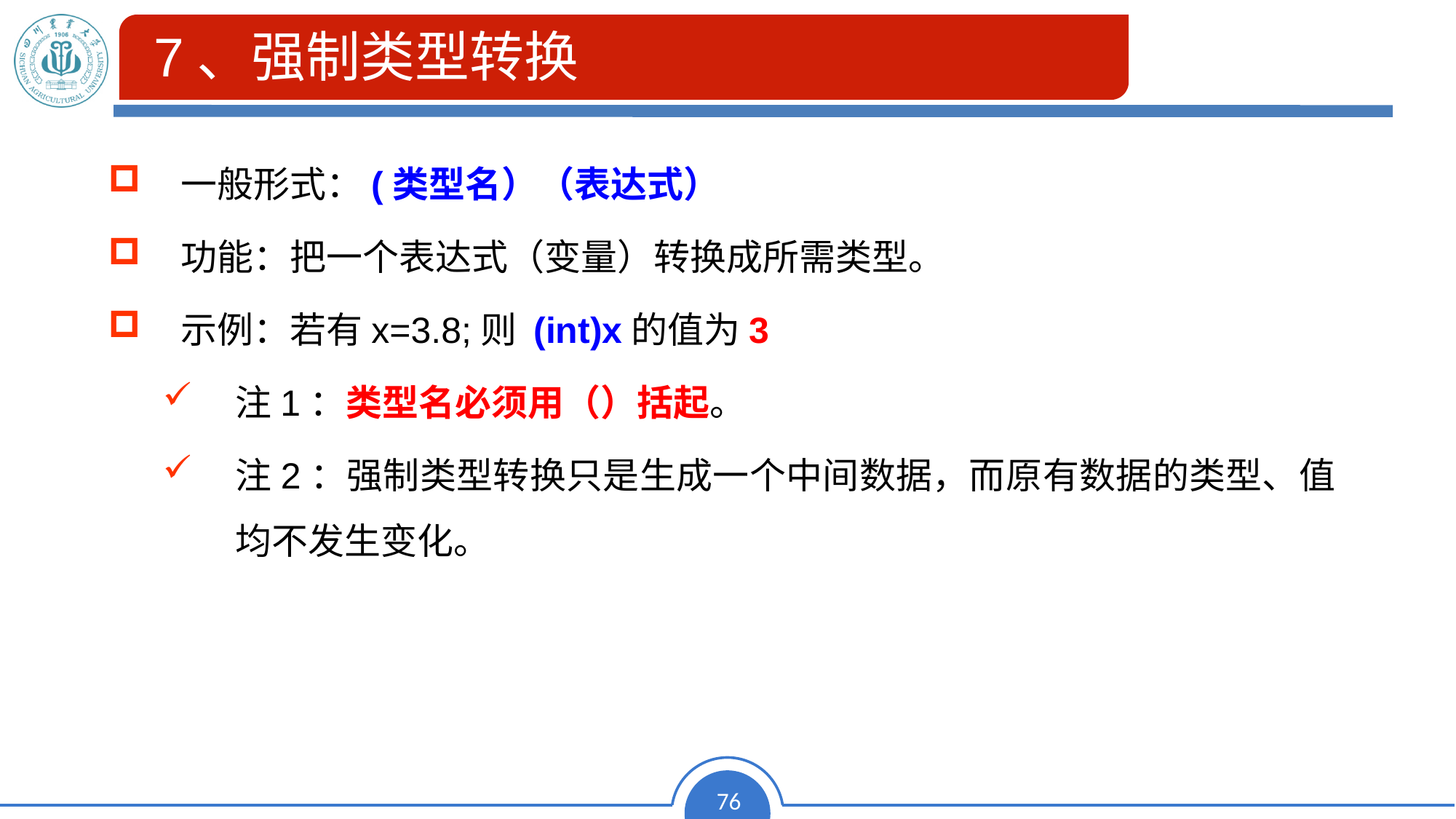

7、强制类型转换
一般形式：(类型名）（表达式）
功能：把一个表达式（变量）转换成所需类型。
示例：若有x=3.8;则 (int)x的值为3
注1：类型名必须用（）括起。
注2：强制类型转换只是生成一个中间数据，而原有数据的类型、值均不发生变化。